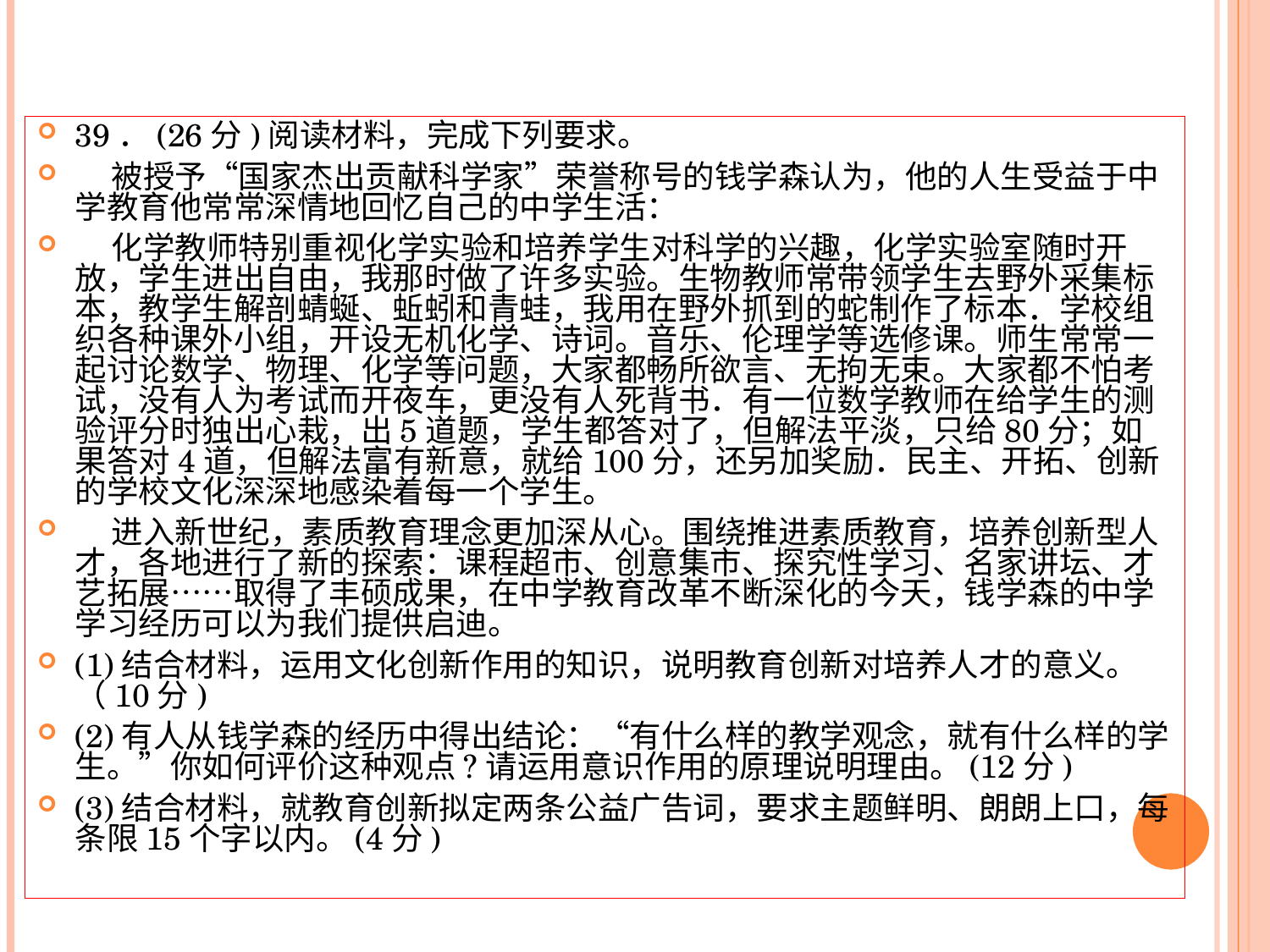

39．(26分)阅读材料，完成下列要求。
    被授予“国家杰出贡献科学家”荣誉称号的钱学森认为，他的人生受益于中学教育他常常深情地回忆自己的中学生活：
    化学教师特别重视化学实验和培养学生对科学的兴趣，化学实验室随时开放，学生进出自由，我那时做了许多实验。生物教师常带领学生去野外采集标本，教学生解剖蜻蜒、蚯蚓和青蛙，我用在野外抓到的蛇制作了标本．学校组织各种课外小组，开设无机化学、诗词。音乐、伦理学等选修课。师生常常一起讨论数学、物理、化学等问题，大家都畅所欲言、无拘无束。大家都不怕考试，没有人为考试而开夜车，更没有人死背书．有一位数学教师在给学生的测验评分时独出心栽，出5道题，学生都答对了，但解法平淡，只给80分；如果答对4道，但解法富有新意，就给100分，还另加奖励．民主、开拓、创新的学校文化深深地感染着每一个学生。
    进入新世纪，素质教育理念更加深从心。围绕推进素质教育，培养创新型人才，各地进行了新的探索：课程超市、创意集市、探究性学习、名家讲坛、才艺拓展……取得了丰硕成果，在中学教育改革不断深化的今天，钱学森的中学学习经历可以为我们提供启迪。
(1)结合材料，运用文化创新作用的知识，说明教育创新对培养人才的意义。（10分)
(2)有人从钱学森的经历中得出结论：“有什么样的教学观念，就有什么样的学生。”你如何评价这种观点?请运用意识作用的原理说明理由。(12分)
(3)结合材料，就教育创新拟定两条公益广告词，要求主题鲜明、朗朗上口，每条限15个字以内。(4分)